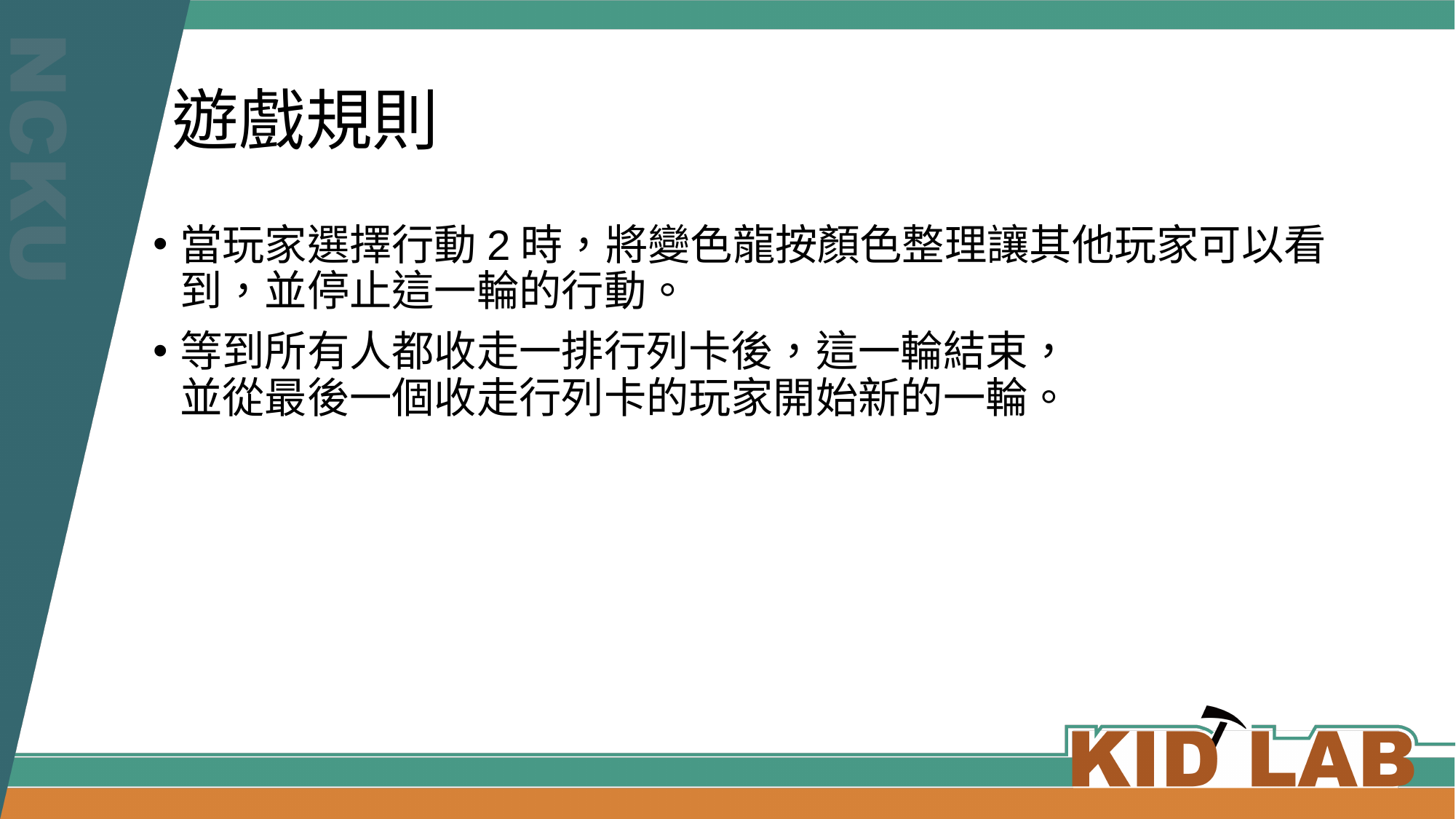

# 遊戲規則
當玩家選擇行動2時，將變色龍按顏色整理讓其他玩家可以看到，並停止這一輪的行動。
等到所有人都收走一排行列卡後，這一輪結束，
並從最後一個收走行列卡的玩家開始新的一輪。